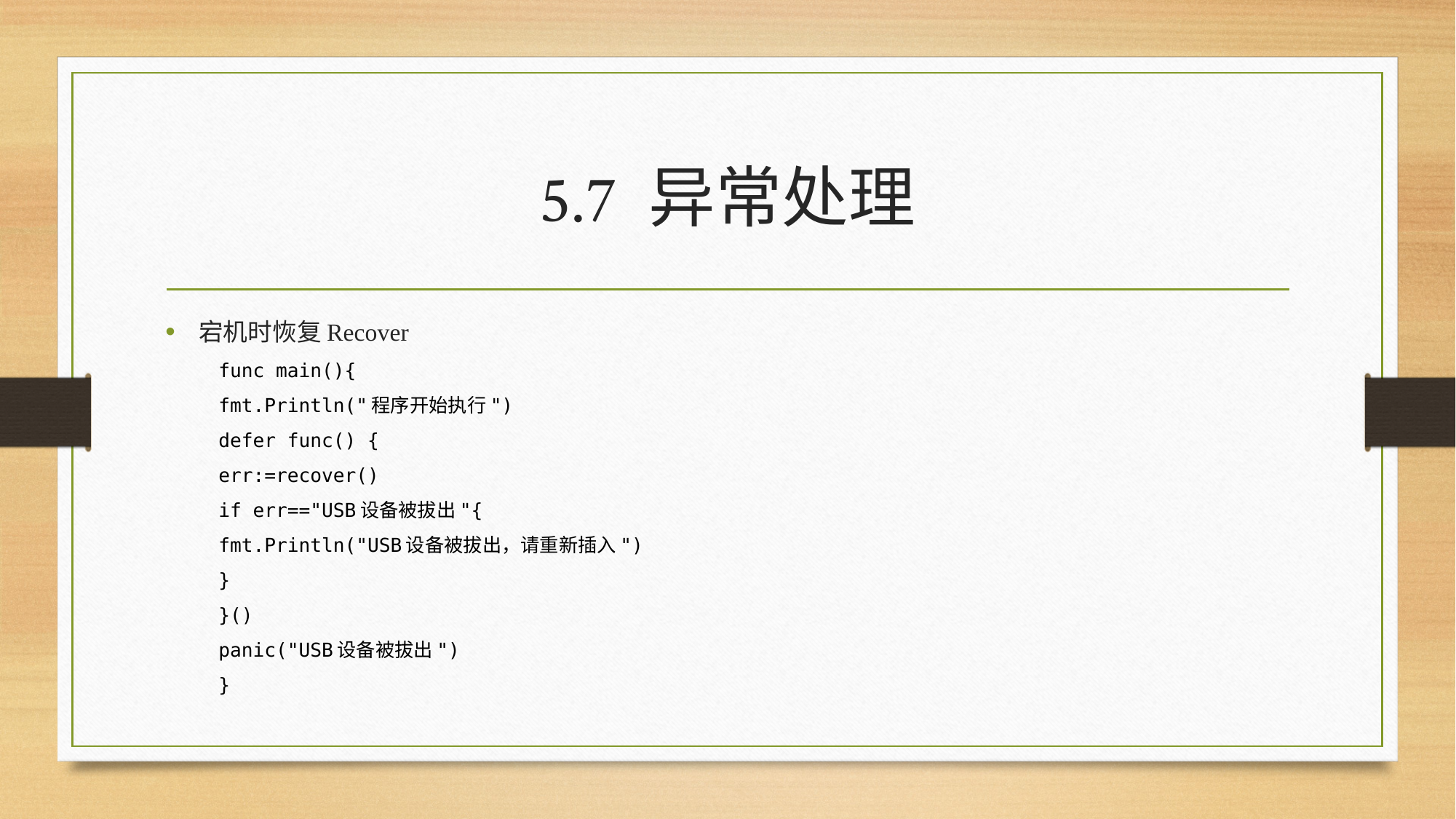

# 5.7 异常处理
宕机时恢复Recover
func main(){
	fmt.Println("程序开始执行")
	defer func() {
		err:=recover()
		if err=="USB设备被拔出"{
			fmt.Println("USB设备被拔出，请重新插入")
		}
	}()
	panic("USB设备被拔出")
}